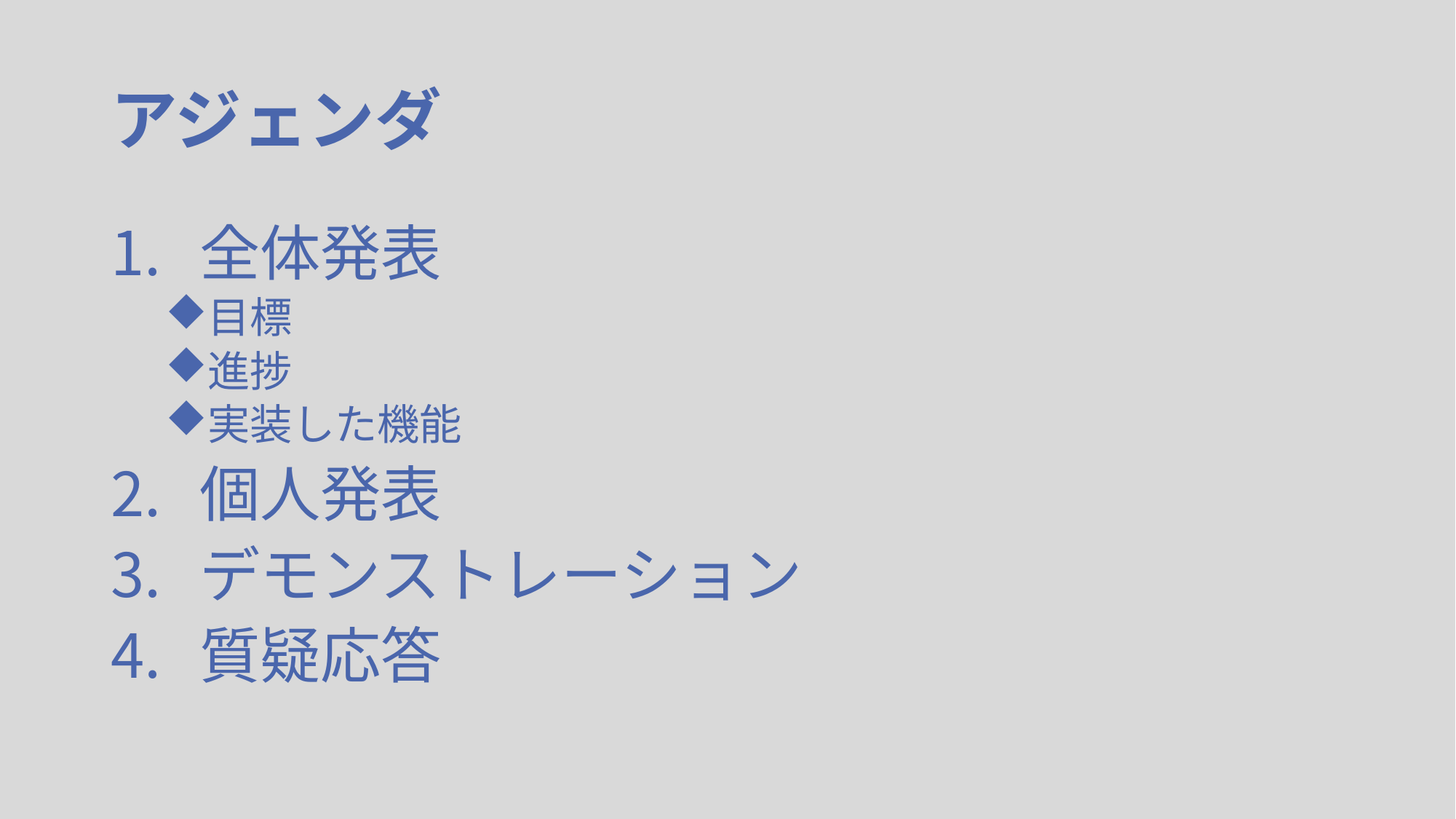

# アジェンダ
全体発表
目標
進捗
実装した機能
個人発表
デモンストレーション
質疑応答